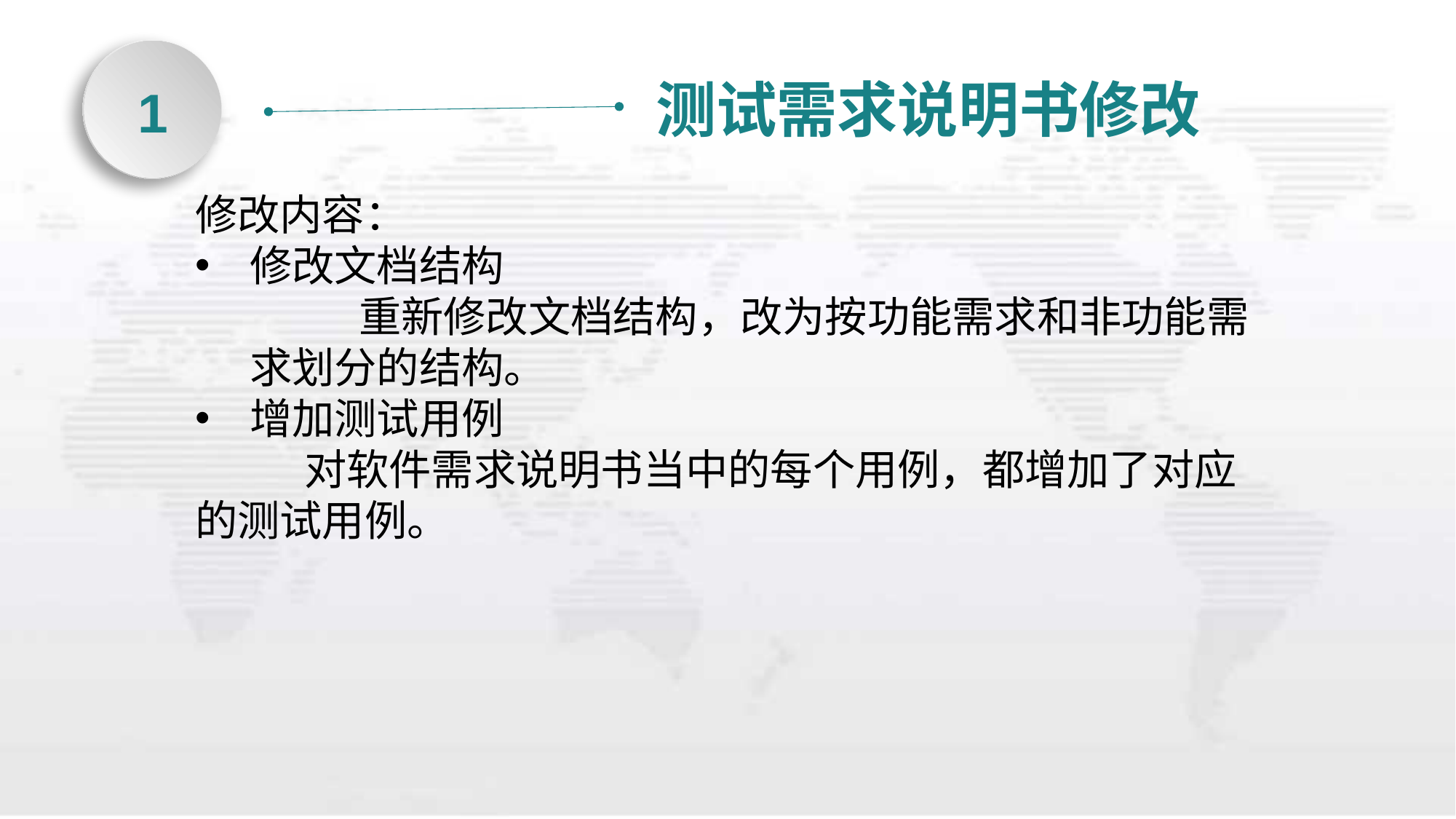

测试需求说明书修改
1
修改内容：
修改文档结构
	重新修改文档结构，改为按功能需求和非功能需求划分的结构。
增加测试用例
	对软件需求说明书当中的每个用例，都增加了对应的测试用例。